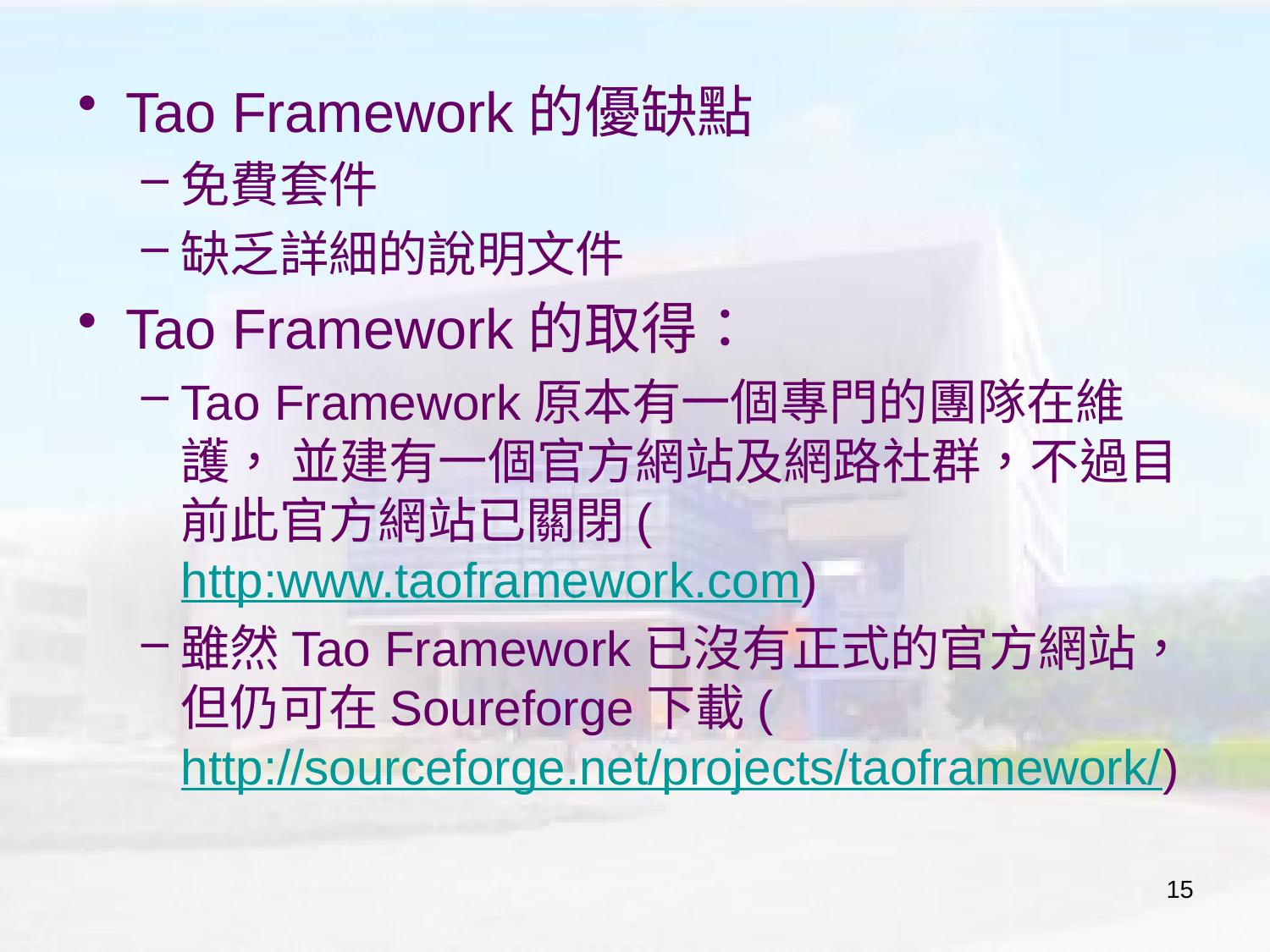

Tao Framework的優缺點
免費套件
缺乏詳細的說明文件
Tao Framework的取得：
Tao Framework原本有一個專門的團隊在維護， 並建有一個官方網站及網路社群，不過目前此官方網站已關閉(http:www.taoframework.com)
雖然Tao Framework已沒有正式的官方網站，但仍可在Soureforge下載(http://sourceforge.net/projects/taoframework/)
15